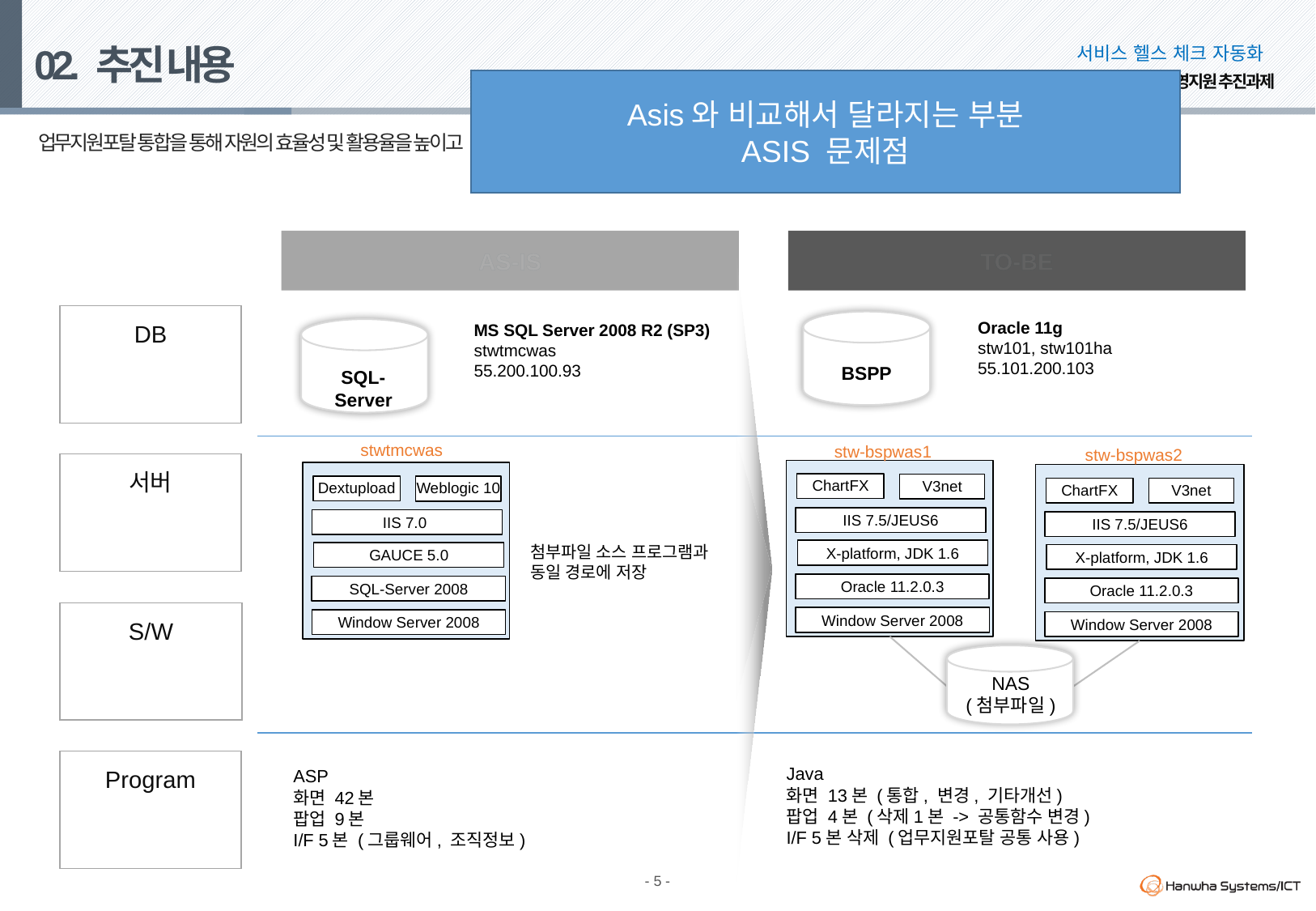

# 02. 추진 내용
서비스 헬스 체크 자동화
Asis와 비교해서 달라지는 부분
ASIS 문제점
업무지원포탈 통합을 통해 자원의 효율성 및 활용율을 높이고, UI 통합/개선/삭제를 통한 사용자 편의성 증대
AS-IS
TO-BE

DB
Oracle 11g
stw101, stw101ha
55.101.200.103

MS SQL Server 2008 R2 (SP3)
stwtmcwas
55.200.100.93

BSPP
SQL-Server
stwtmcwas
stw-bspwas1
stw-bspwas2
서버

ChartFX
V3net
IIS 7.5/JEUS6
X-platform, JDK 1.6
Oracle 11.2.0.3
Window Server 2008

ChartFX
V3net
IIS 7.5/JEUS6
X-platform, JDK 1.6
Oracle 11.2.0.3
Window Server 2008
Dextupload
Weblogic 10
IIS 7.0
첨부파일 소스 프로그램과 동일 경로에 저장
GAUCE 5.0
SQL-Server 2008
S/W
Window Server 2008

NAS
(첨부파일)
Program
Java
화면 13본 (통합, 변경, 기타개선)
팝업 4본 (삭제1본 -> 공통함수 변경)
I/F 5본 삭제 (업무지원포탈 공통 사용)
ASP
화면 42본
팝업 9본
I/F 5본 (그룹웨어, 조직정보)